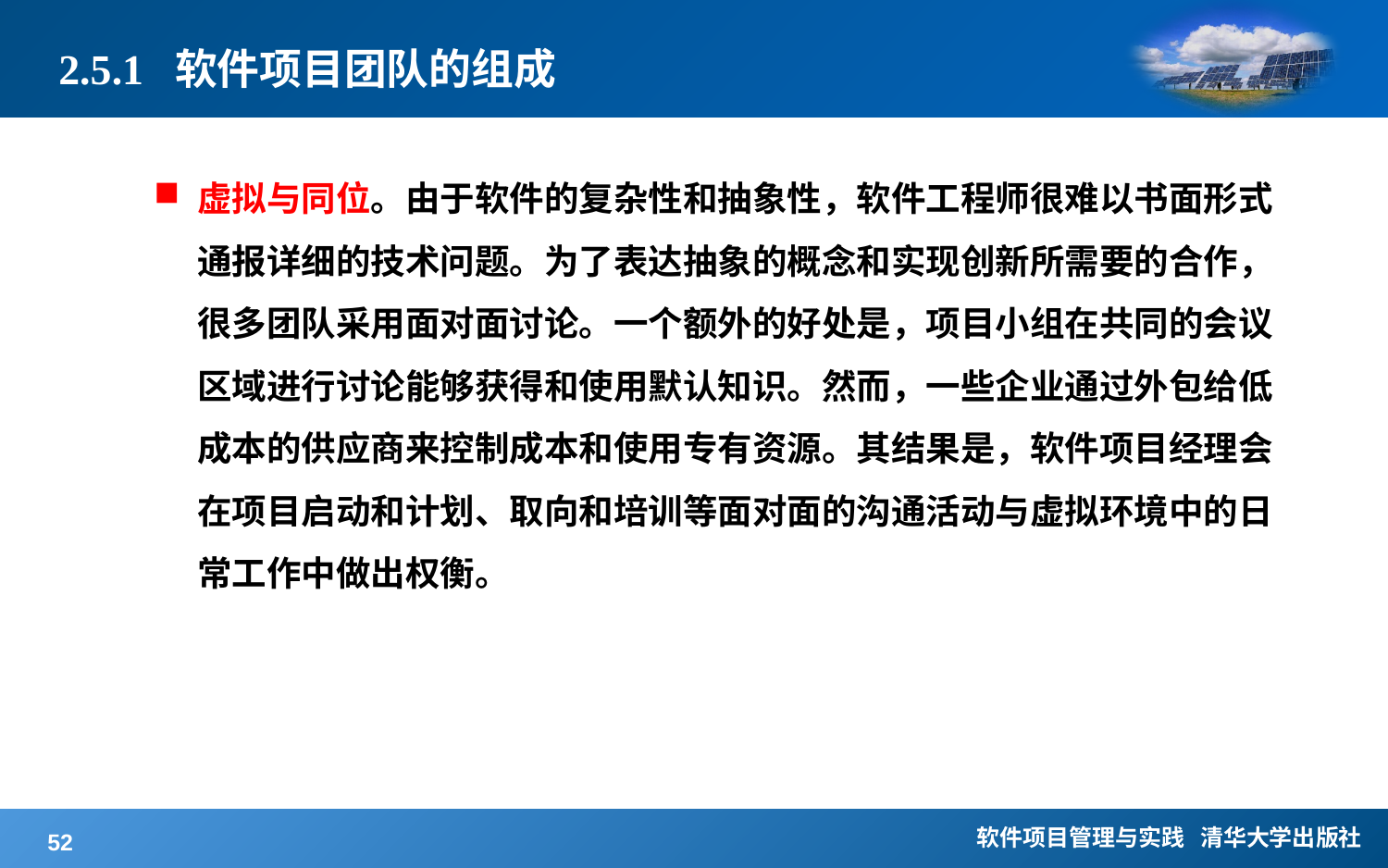

# 2.5.1  软件项目团队的组成
虚拟与同位。由于软件的复杂性和抽象性，软件工程师很难以书面形式通报详细的技术问题。为了表达抽象的概念和实现创新所需要的合作，很多团队采用面对面讨论。一个额外的好处是，项目小组在共同的会议区域进行讨论能够获得和使用默认知识。然而，一些企业通过外包给低成本的供应商来控制成本和使用专有资源。其结果是，软件项目经理会在项目启动和计划、取向和培训等面对面的沟通活动与虚拟环境中的日常工作中做出权衡。